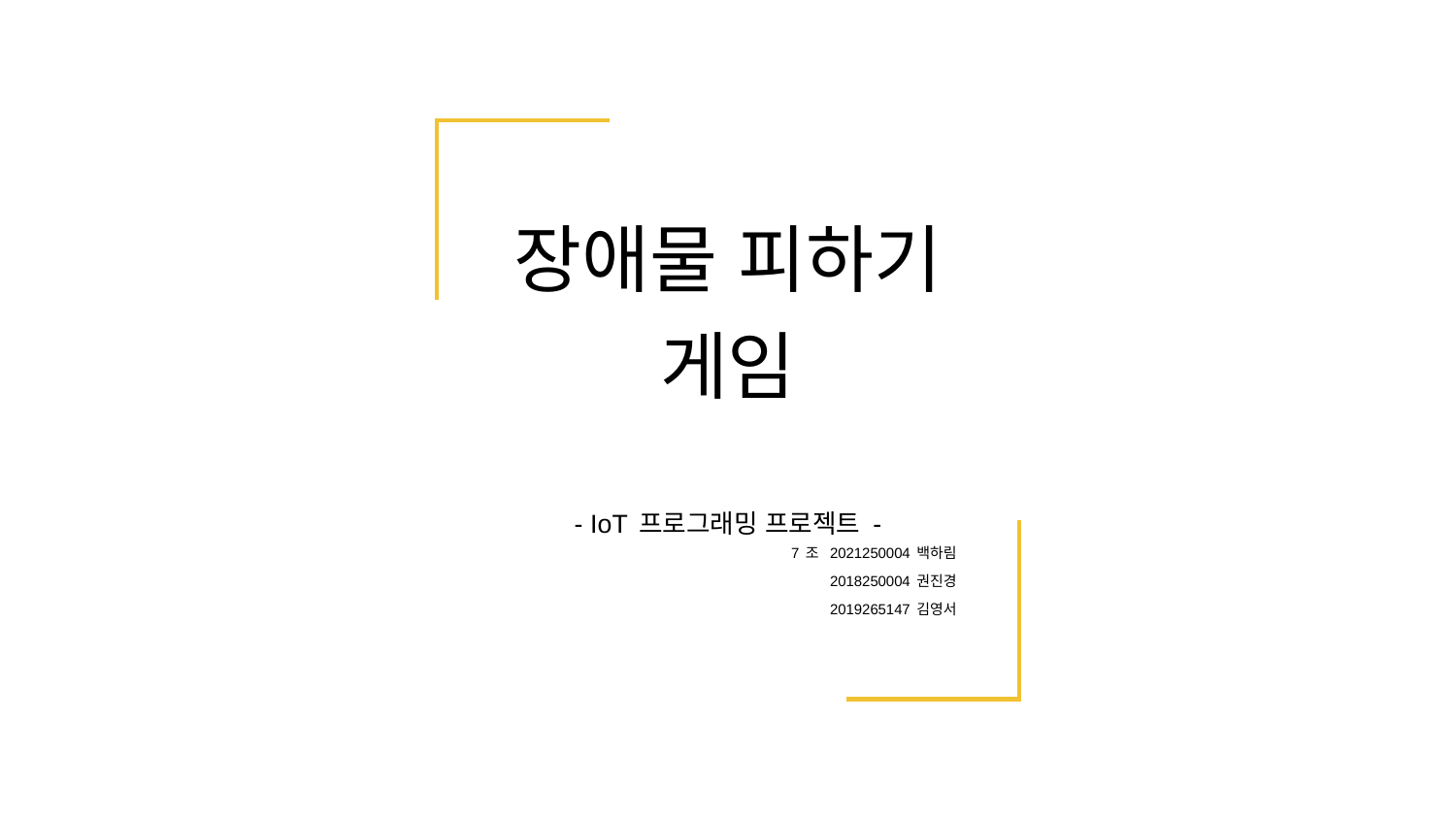

# 장애물 피하기 게임
- IoT 프로그래밍 프로젝트 -
7 조  2021250004 백하림
2018250004 권진경
2019265147 김영서